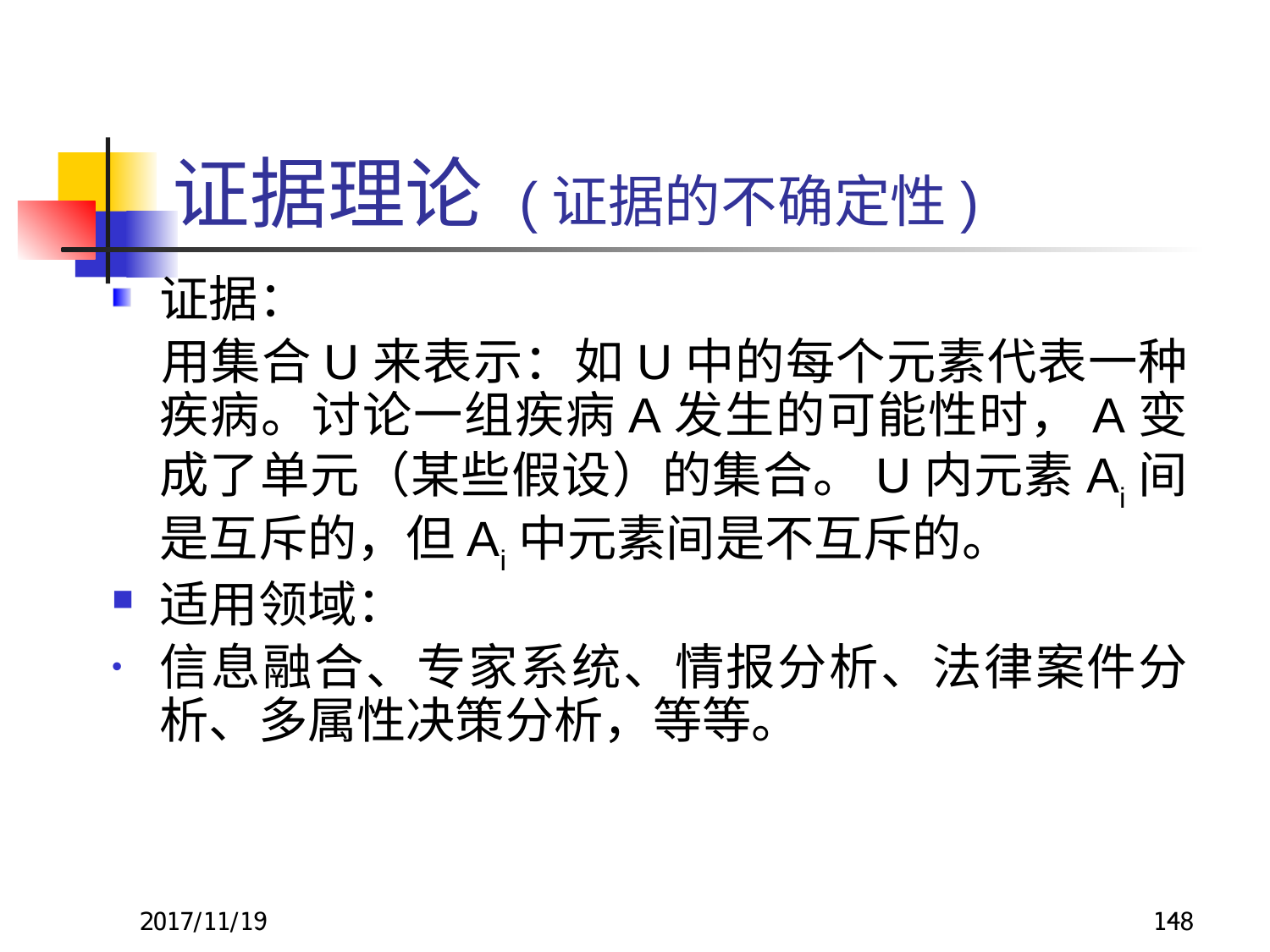

# 证据理论 (证据的不确定性)
证据：
   用集合U来表示：如U中的每个元素代表一种疾病。讨论一组疾病A发生的可能性时，A变成了单元（某些假设）的集合。U内元素Ai间是互斥的，但Ai中元素间是不互斥的。
适用领域：
信息融合、专家系统、情报分析、法律案件分析、多属性决策分析，等等。
2017/11/19
148